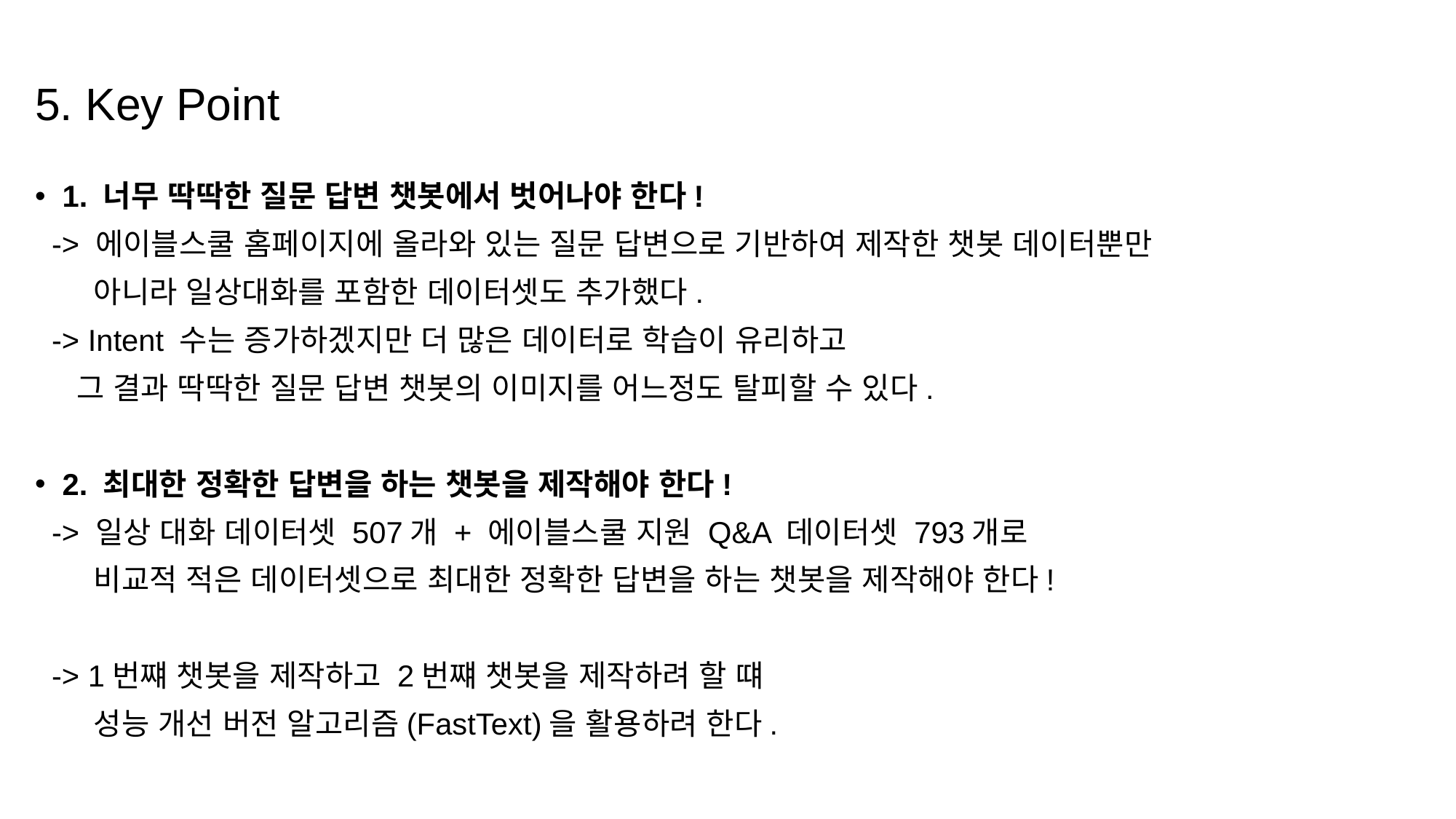

# 5. Key Point
1. 너무 딱딱한 질문 답변 챗봇에서 벗어나야 한다!
  -> 에이블스쿨 홈페이지에 올라와 있는 질문 답변으로 기반하여 제작한 챗봇 데이터뿐만
      아니라 일상대화를 포함한 데이터셋도 추가했다.
  -> Intent 수는 증가하겠지만 더 많은 데이터로 학습이 유리하고
    그 결과 딱딱한 질문 답변 챗봇의 이미지를 어느정도 탈피할 수 있다.

2. 최대한 정확한 답변을 하는 챗봇을 제작해야 한다!
  -> 일상 대화 데이터셋 507개 + 에이블스쿨 지원 Q&A 데이터셋 793개로
      비교적 적은 데이터셋으로 최대한 정확한 답변을 하는 챗봇을 제작해야 한다!

  -> 1번쨰 챗봇을 제작하고 2번쨰 챗봇을 제작하려 할 떄
      성능 개선 버전 알고리즘(FastText)을 활용하려 한다.